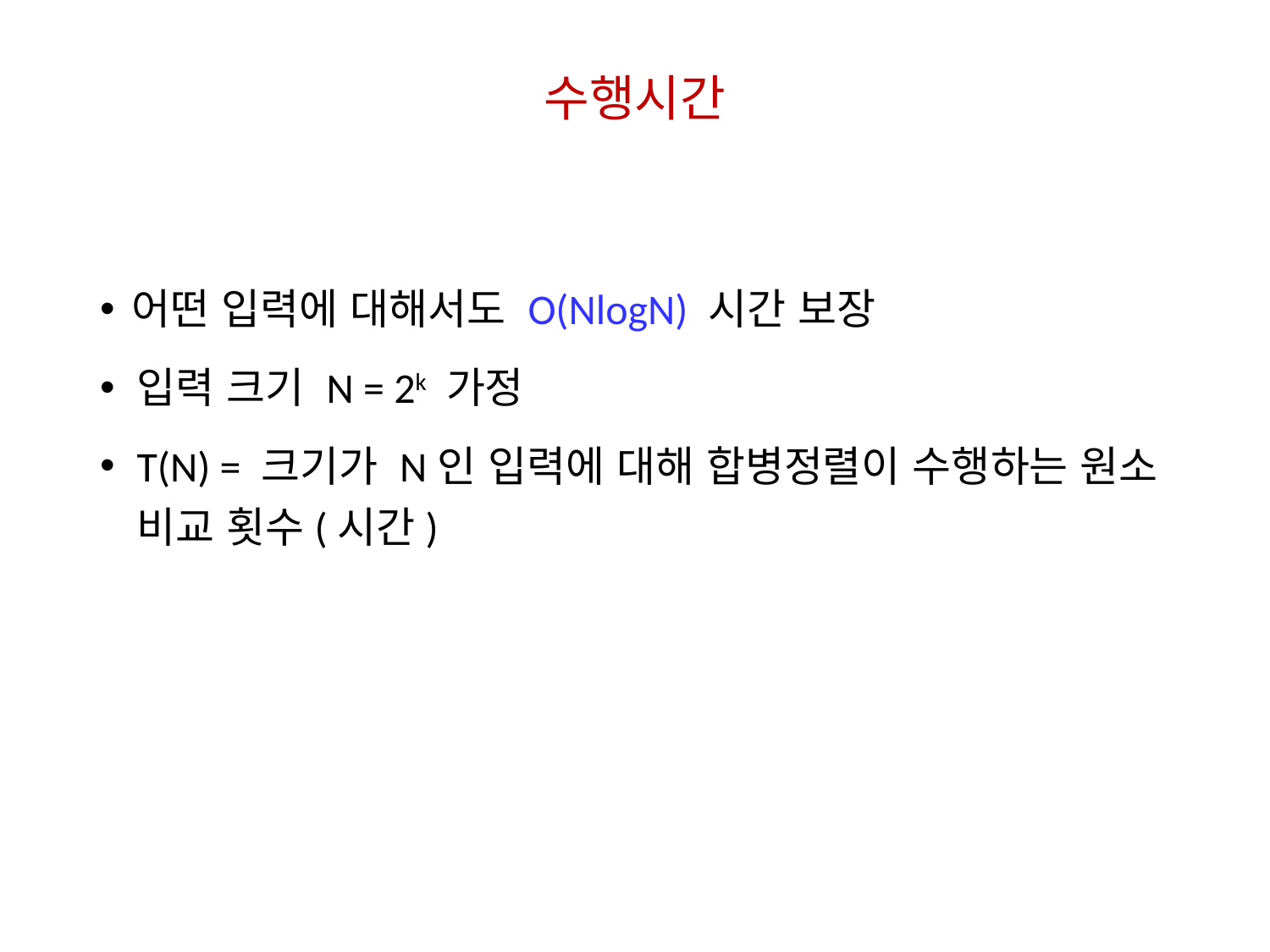

# 수행시간
어떤 입력에 대해서도 O(NlogN) 시간 보장
입력 크기 N = 2k 가정
T(N) = 크기가 N인 입력에 대해 합병정렬이 수행하는 원소 비교 횟수(시간)